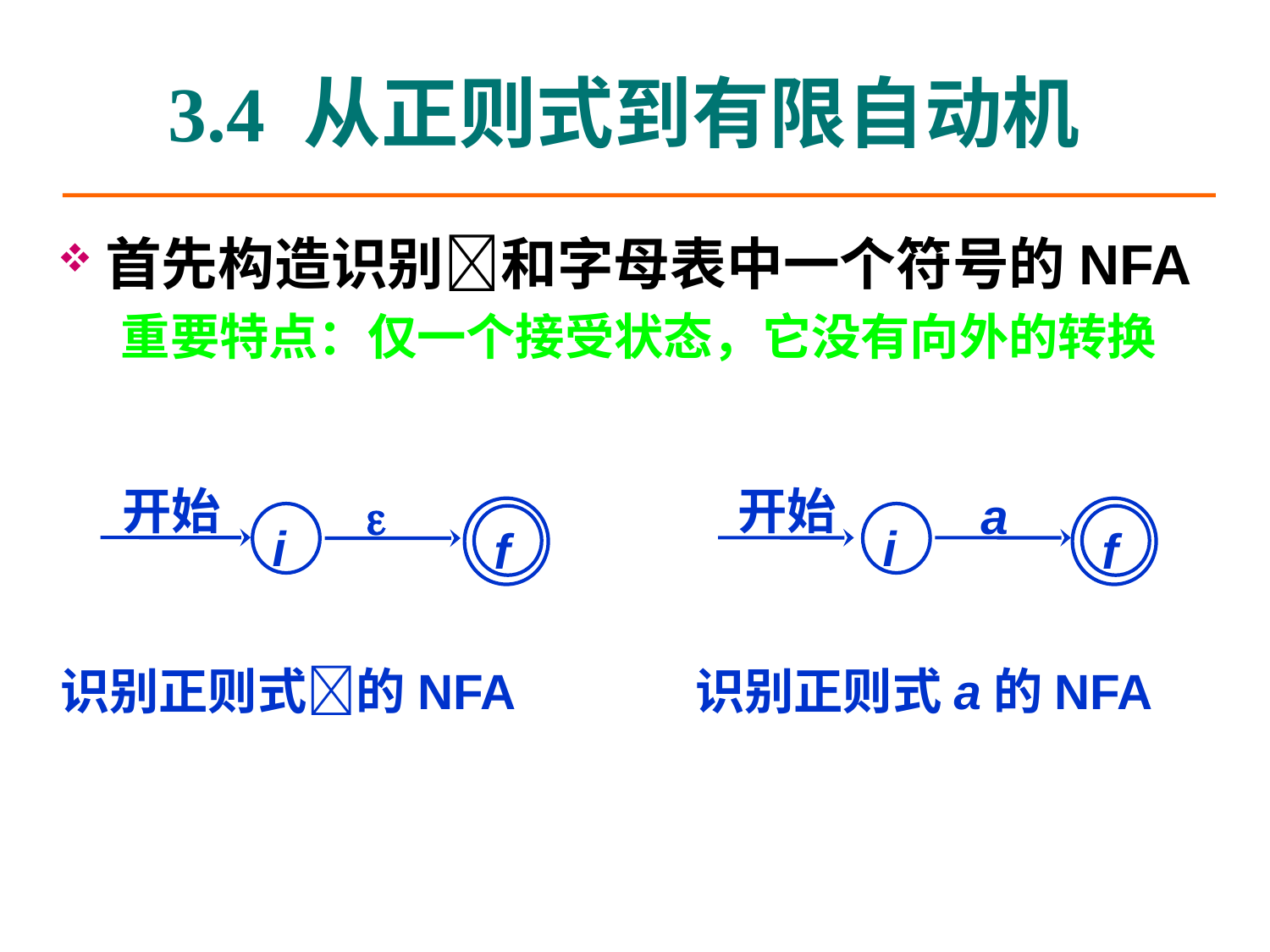

3.4 从正则式到有限自动机
首先构造识别ε和字母表中一个符号的NFA
重要特点：仅一个接受状态，它没有向外的转换
开始
开始
ε
a

f

f
i
i

识别正则式ε的NFA
识别正则式a的NFA